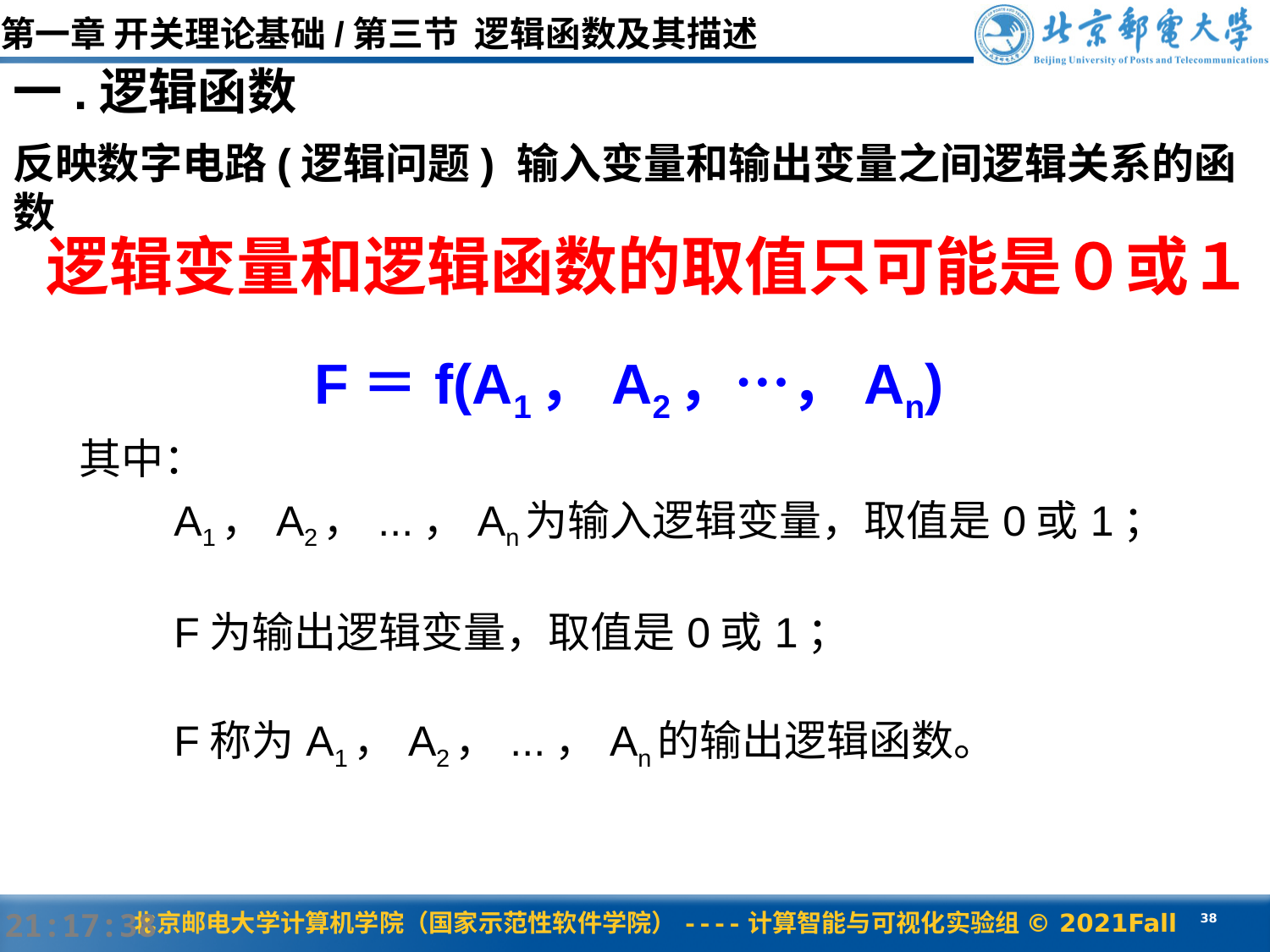

# 第一章 开关理论基础/第三节  逻辑函数及其描述
一.逻辑函数
反映数字电路(逻辑问题) 输入变量和输出变量之间逻辑关系的函数

逻辑变量和逻辑函数的取值只可能是０或１
| F＝f(A1，A2，…，An) |
| --- |
| 其中： A1，A2，...，An为输入逻辑变量，取值是0或1； F为输出逻辑变量，取值是0或1； F称为A1，A2，...，An的输出逻辑函数。 |
|  |